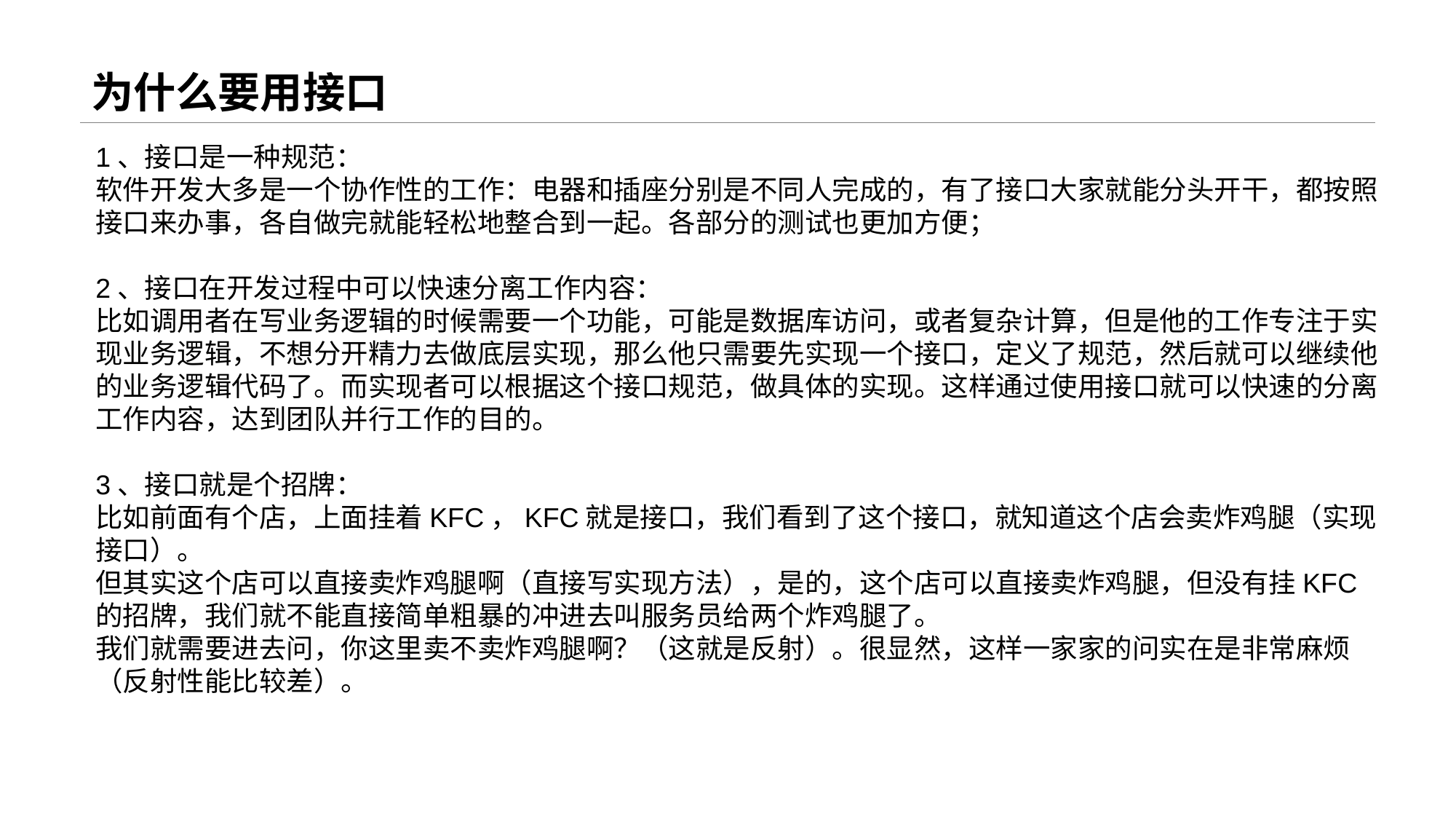

# 为什么要用接口
1、接口是一种规范：
软件开发大多是一个协作性的工作：电器和插座分别是不同人完成的，有了接口大家就能分头开干，都按照接口来办事，各自做完就能轻松地整合到一起。各部分的测试也更加方便；

2、接口在开发过程中可以快速分离工作内容：
比如调用者在写业务逻辑的时候需要一个功能，可能是数据库访问，或者复杂计算，但是他的工作专注于实现业务逻辑，不想分开精力去做底层实现，那么他只需要先实现一个接口，定义了规范，然后就可以继续他的业务逻辑代码了。而实现者可以根据这个接口规范，做具体的实现。这样通过使用接口就可以快速的分离工作内容，达到团队并行工作的目的。

3、接口就是个招牌：
比如前面有个店，上面挂着KFC，KFC就是接口，我们看到了这个接口，就知道这个店会卖炸鸡腿（实现接口）。
但其实这个店可以直接卖炸鸡腿啊（直接写实现方法），是的，这个店可以直接卖炸鸡腿，但没有挂KFC的招牌，我们就不能直接简单粗暴的冲进去叫服务员给两个炸鸡腿了。
我们就需要进去问，你这里卖不卖炸鸡腿啊？（这就是反射）。很显然，这样一家家的问实在是非常麻烦（反射性能比较差）。

6